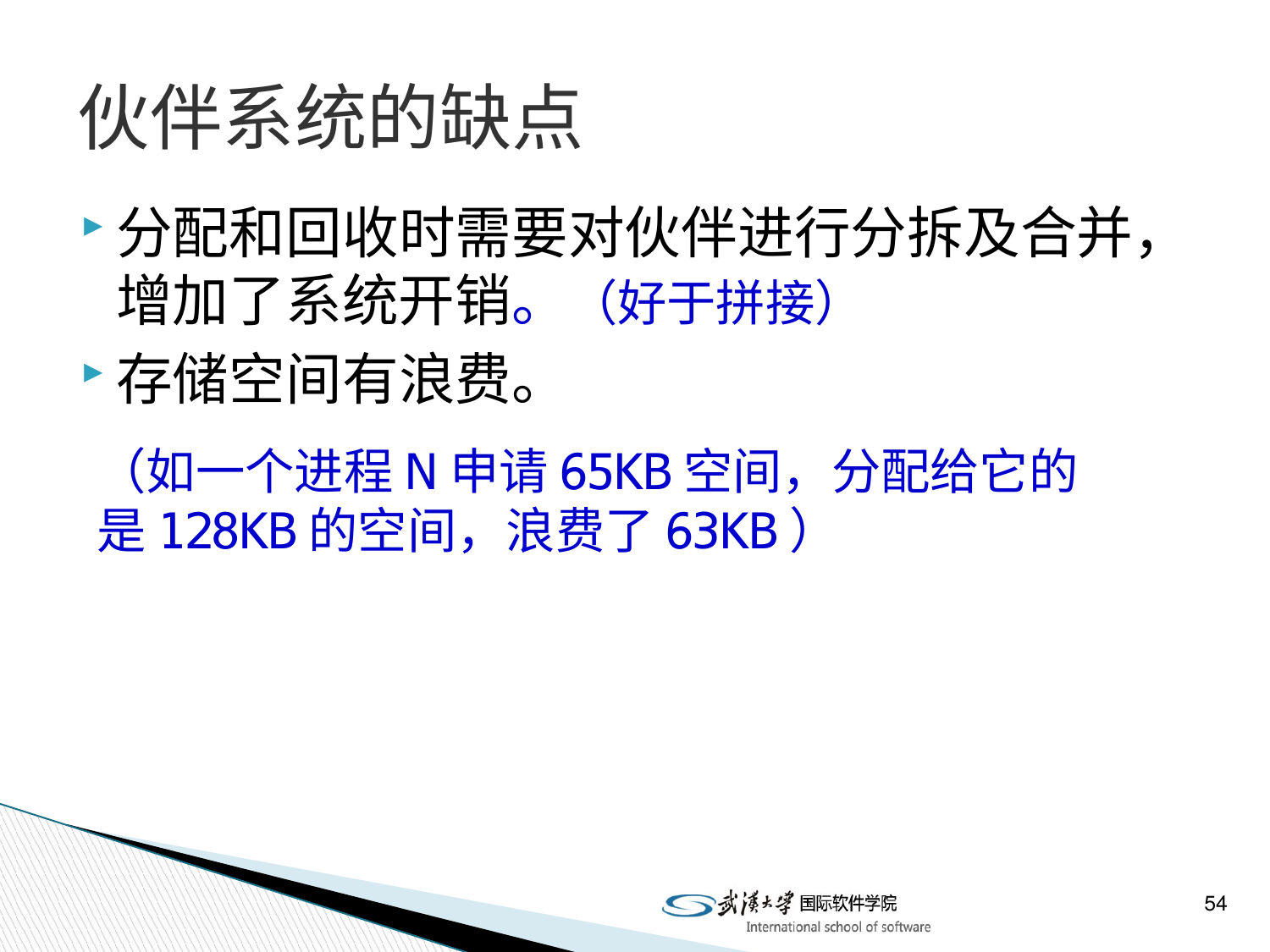

# 伙伴系统的缺点
分配和回收时需要对伙伴进行分拆及合并，增加了系统开销。（好于拼接）
存储空间有浪费。
（如一个进程N申请65KB空间，分配给它的是128KB的空间，浪费了63KB）